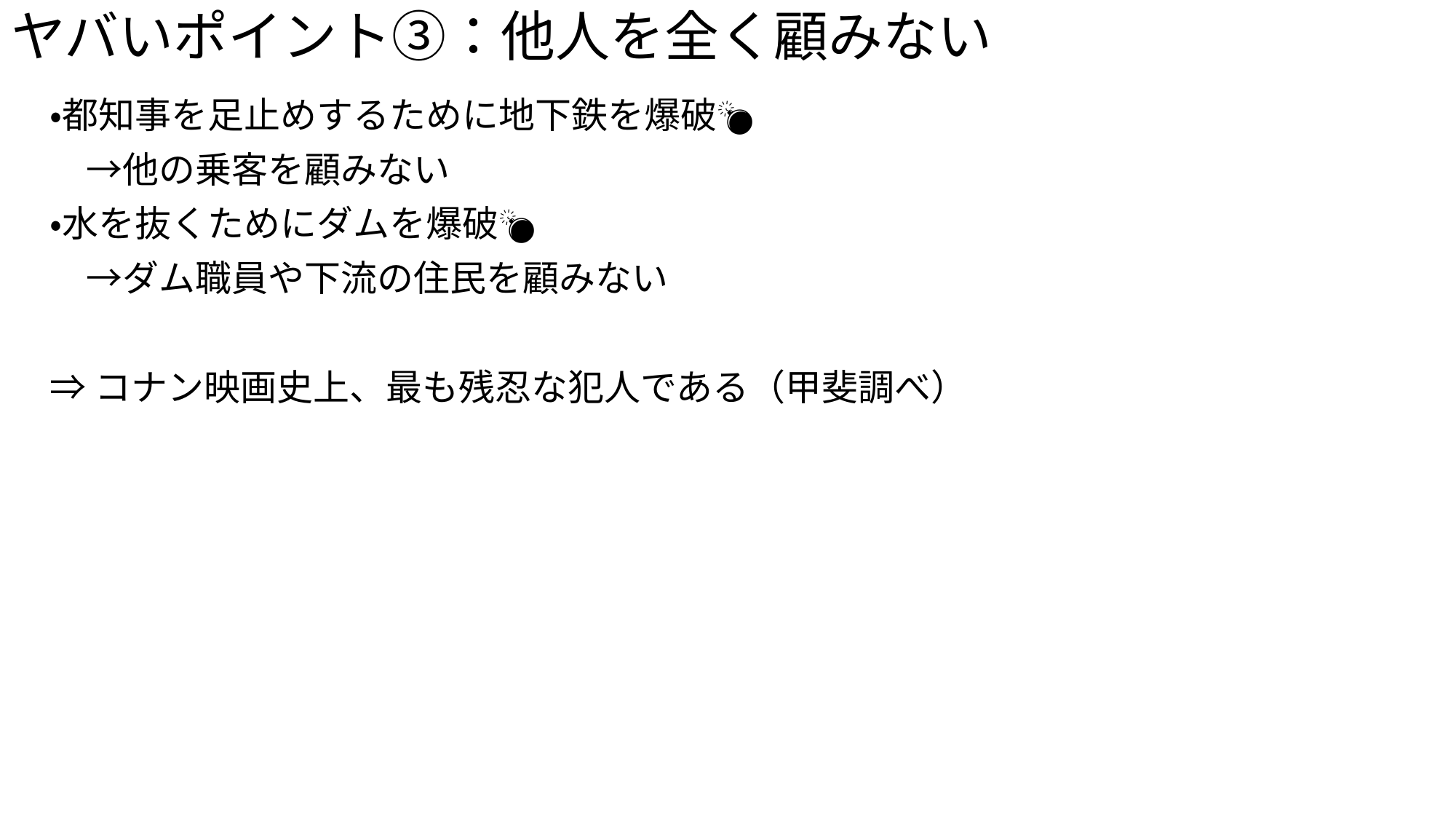

# ヤバいポイント③：他人を全く顧みない
・都知事を足止めするために地下鉄を爆破💣
　→他の乗客を顧みない
・水を抜くためにダムを爆破💣
　→ダム職員や下流の住民を顧みない

⇒コナン映画史上、最も残忍な犯人である（甲斐調べ）